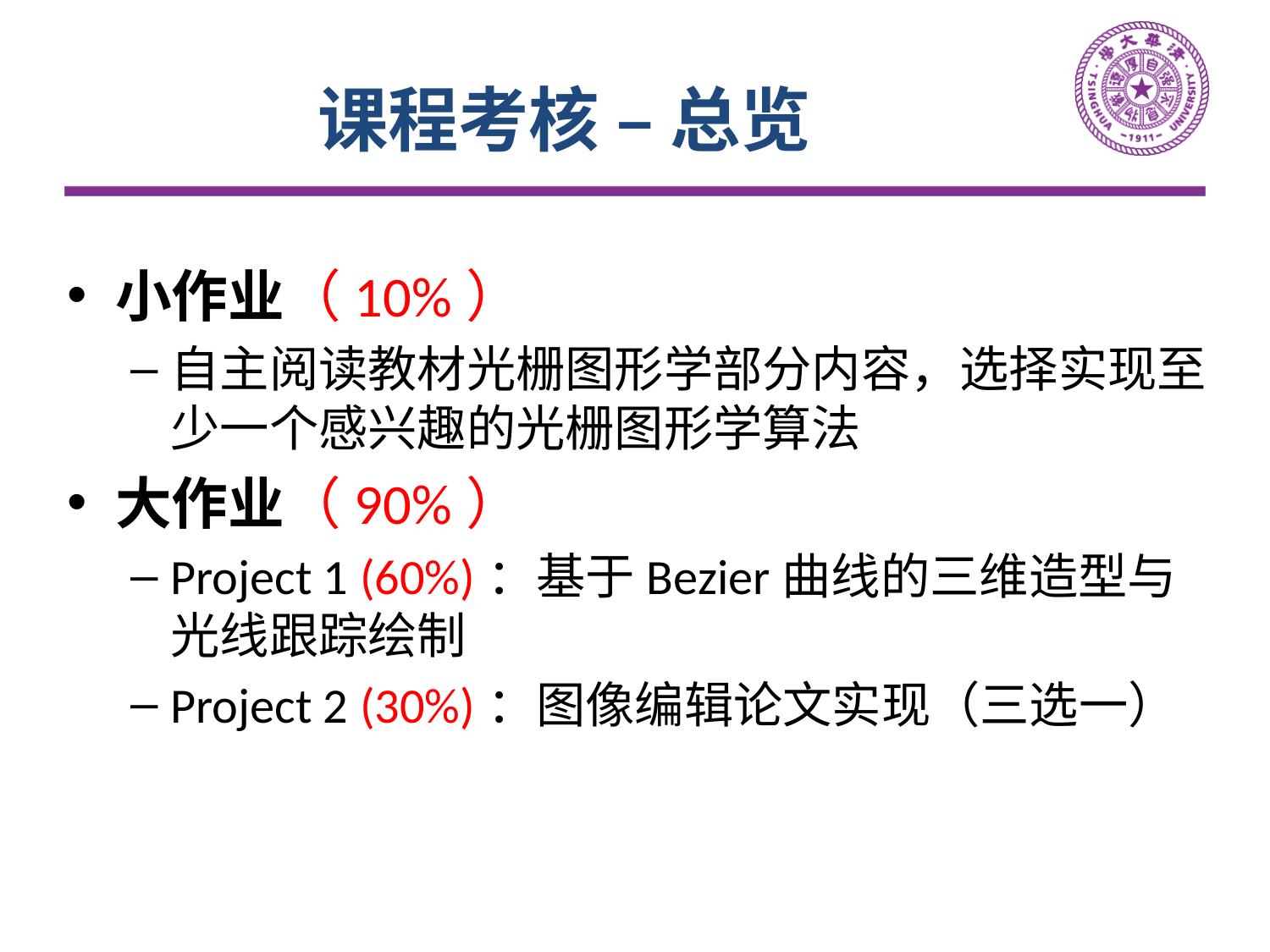

课程考核 – 总览
小作业（10%）
自主阅读教材光栅图形学部分内容，选择实现至少一个感兴趣的光栅图形学算法
大作业（90%）
Project 1 (60%)：基于Bezier曲线的三维造型与光线跟踪绘制
Project 2 (30%)：图像编辑论文实现（三选一）